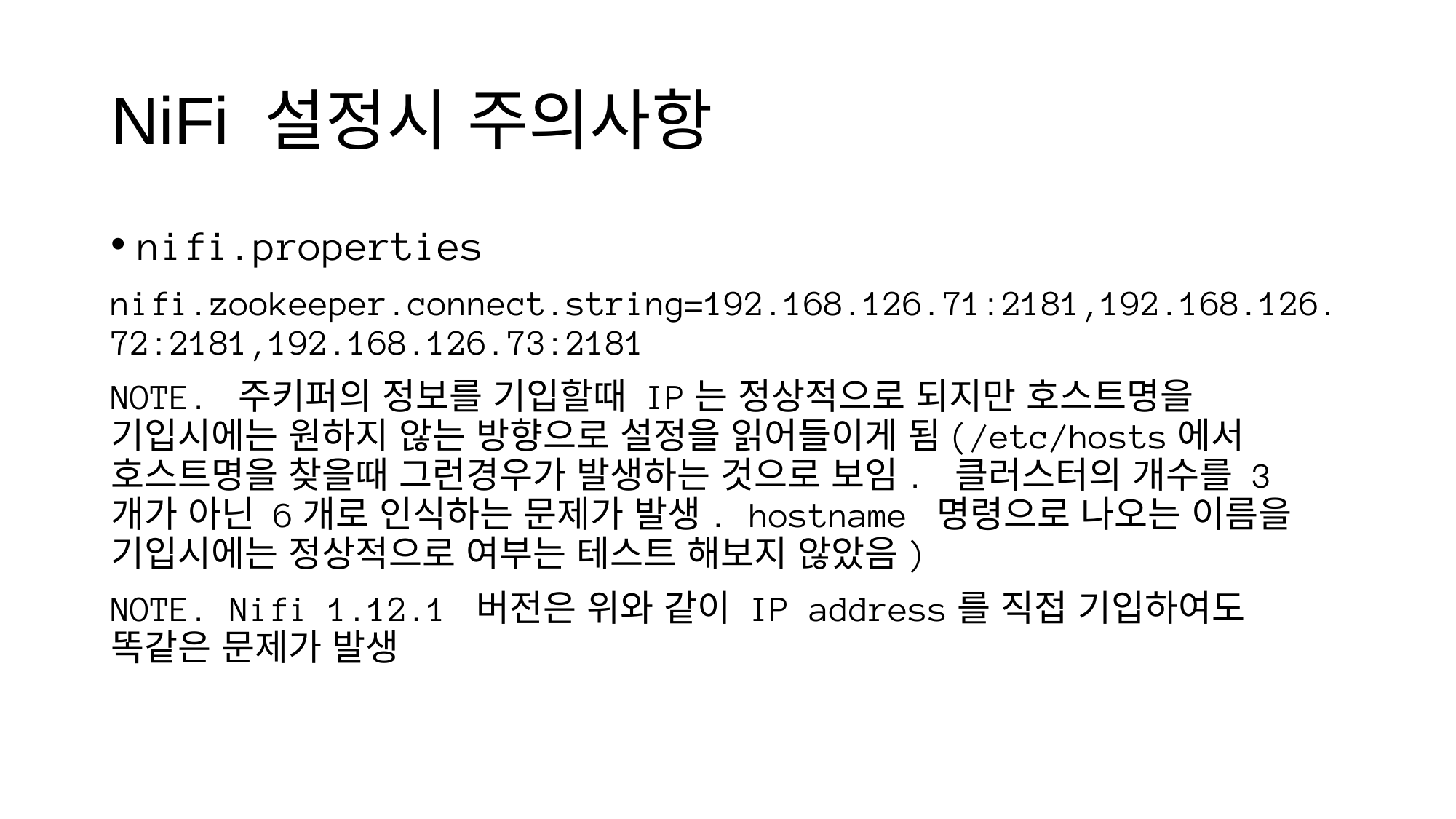

# NiFi 설정시 주의사항
nifi.properties
nifi.zookeeper.connect.string=192.168.126.71:2181,192.168.126.72:2181,192.168.126.73:2181
NOTE. 주키퍼의 정보를 기입할때 IP는 정상적으로 되지만 호스트명을 기입시에는 원하지 않는 방향으로 설정을 읽어들이게 됨(/etc/hosts에서 호스트명을 찾을때 그런경우가 발생하는 것으로 보임. 클러스터의 개수를 3개가 아닌 6개로 인식하는 문제가 발생. hostname 명령으로 나오는 이름을 기입시에는 정상적으로 여부는 테스트 해보지 않았음)
NOTE. Nifi 1.12.1 버전은 위와 같이 IP address를 직접 기입하여도 똑같은 문제가 발생